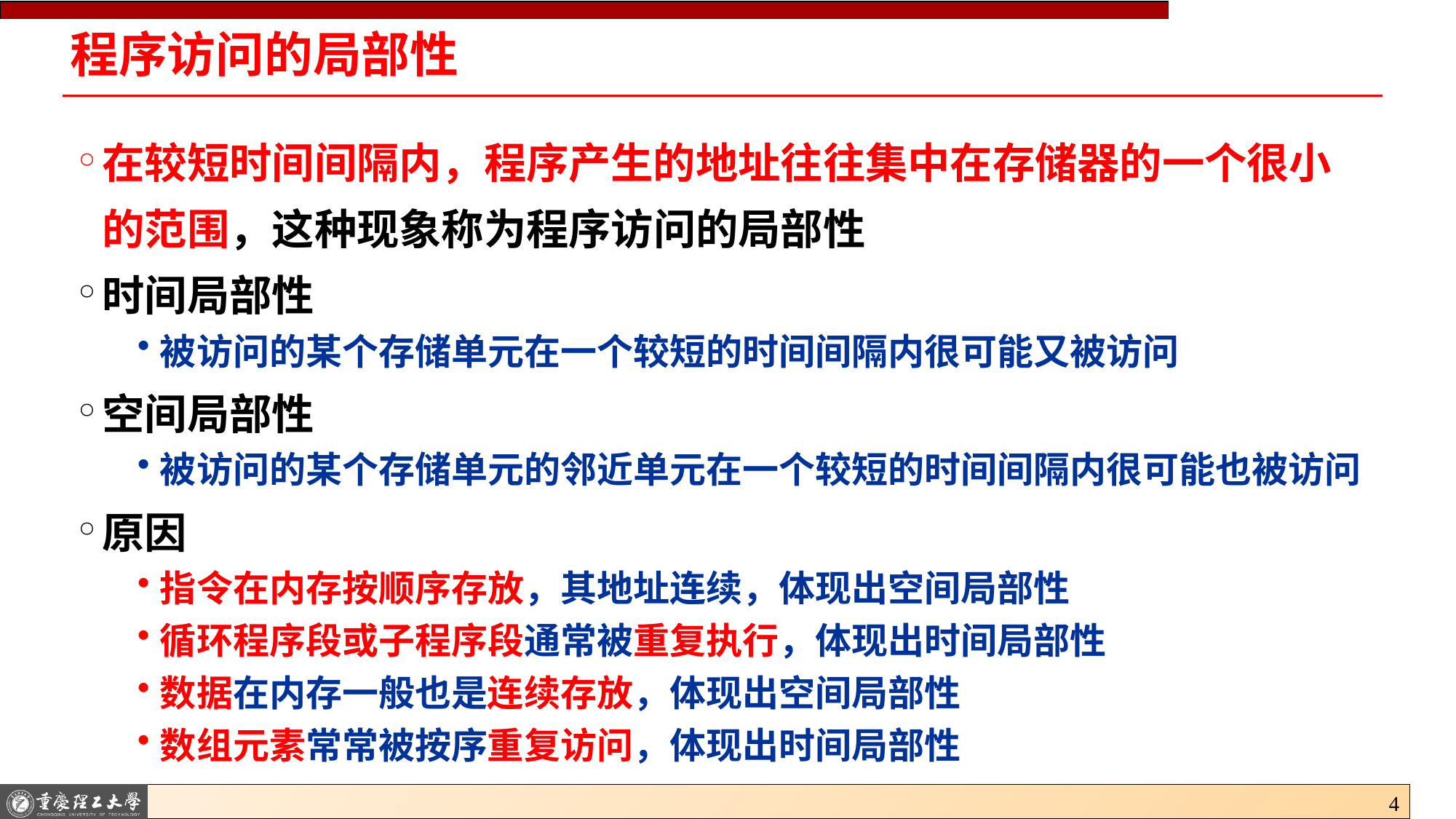

# 程序访问的局部性
在较短时间间隔内，程序产生的地址往往集中在存储器的一个很小的范围，这种现象称为程序访问的局部性
时间局部性
被访问的某个存储单元在一个较短的时间间隔内很可能又被访问
空间局部性
被访问的某个存储单元的邻近单元在一个较短的时间间隔内很可能也被访问
原因
指令在内存按顺序存放，其地址连续，体现出空间局部性
循环程序段或子程序段通常被重复执行，体现出时间局部性
数据在内存一般也是连续存放，体现出空间局部性
数组元素常常被按序重复访问，体现出时间局部性